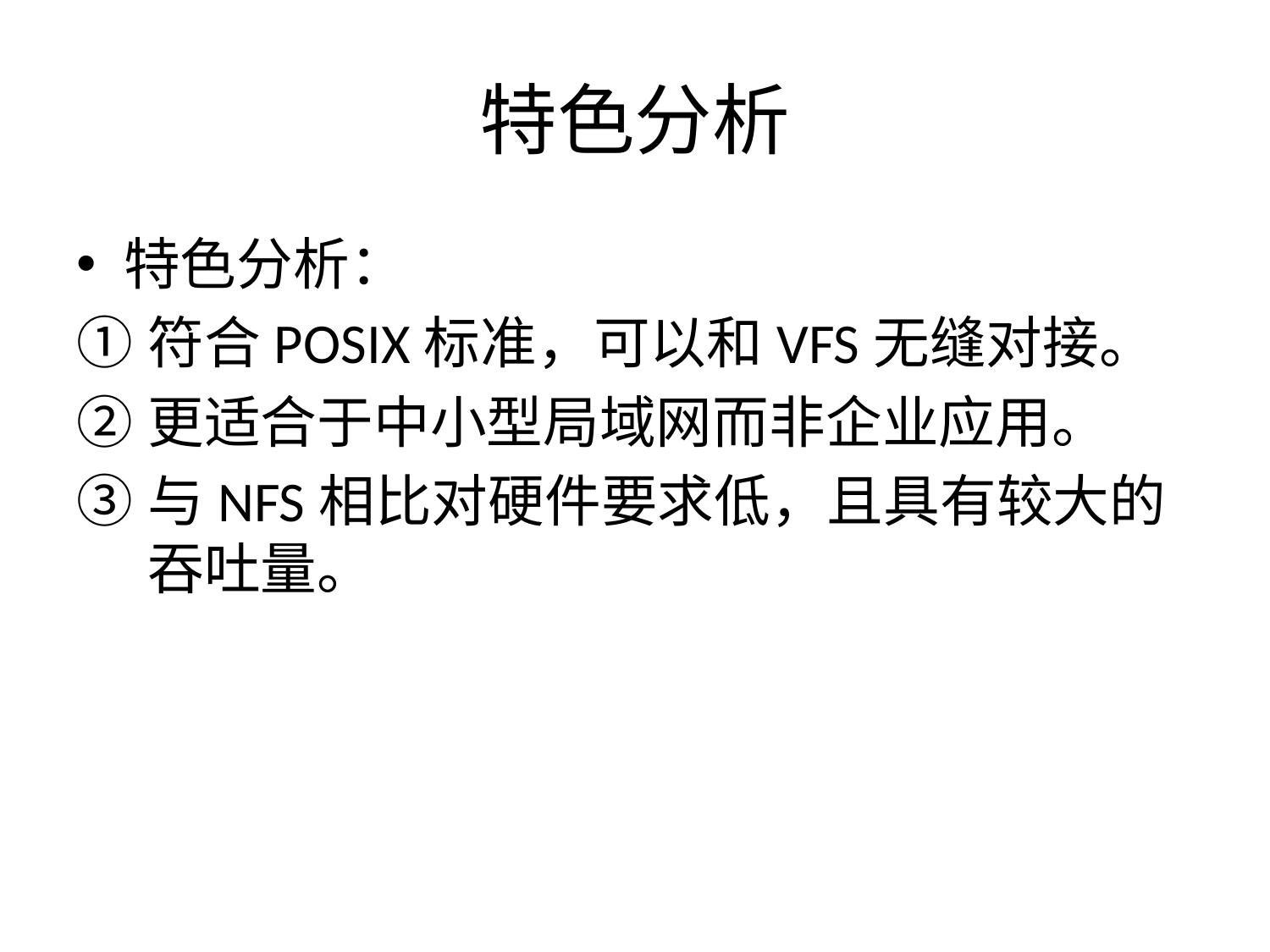

# 特色分析
特色分析：
符合POSIX标准，可以和VFS无缝对接。
更适合于中小型局域网而非企业应用。
与NFS相比对硬件要求低，且具有较大的吞吐量。